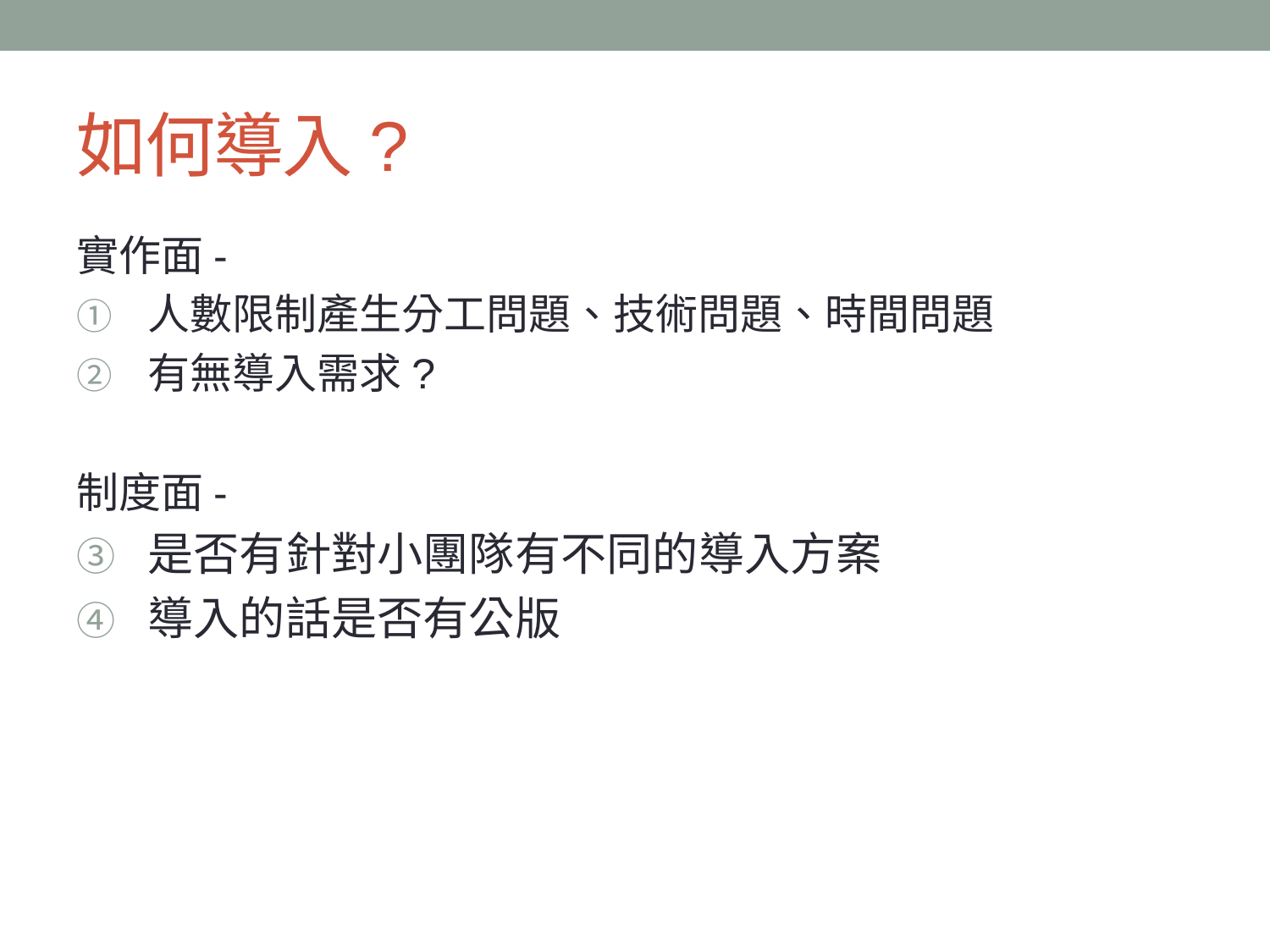

# 如何導入?
實作面-
人數限制產生分工問題、技術問題、時間問題
有無導入需求?

制度面-
是否有針對小團隊有不同的導入方案
導入的話是否有公版